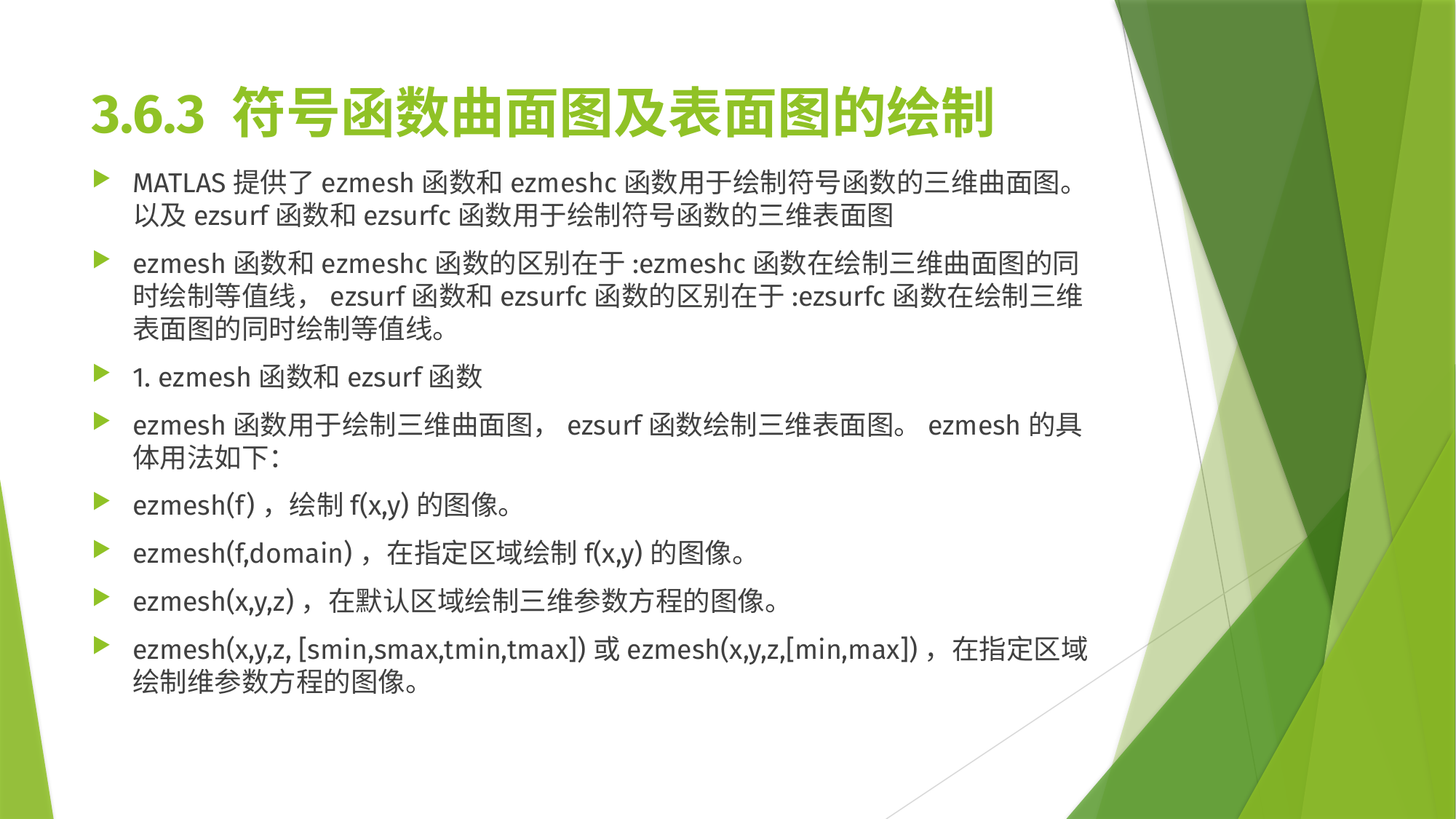

# 3.6.3 符号函数曲面图及表面图的绘制
MATLAS提供了ezmesh函数和ezmeshc函数用于绘制符号函数的三维曲面图。以及ezsurf函数和ezsurfc函数用于绘制符号函数的三维表面图
ezmesh函数和ezmeshc函数的区别在于:ezmeshc函数在绘制三维曲面图的同时绘制等值线，ezsurf函数和ezsurfc函数的区别在于:ezsurfc函数在绘制三维表面图的同时绘制等值线。
1. ezmesh函数和ezsurf函数
ezmesh函数用于绘制三维曲面图，ezsurf函数绘制三维表面图。ezmesh的具体用法如下：
ezmesh(f)，绘制f(x,y)的图像。
ezmesh(f,domain)，在指定区域绘制f(x,y)的图像。
ezmesh(x,y,z)，在默认区域绘制三维参数方程的图像。
ezmesh(x,y,z, [smin,smax,tmin,tmax])或ezmesh(x,y,z,[min,max])，在指定区域绘制维参数方程的图像。